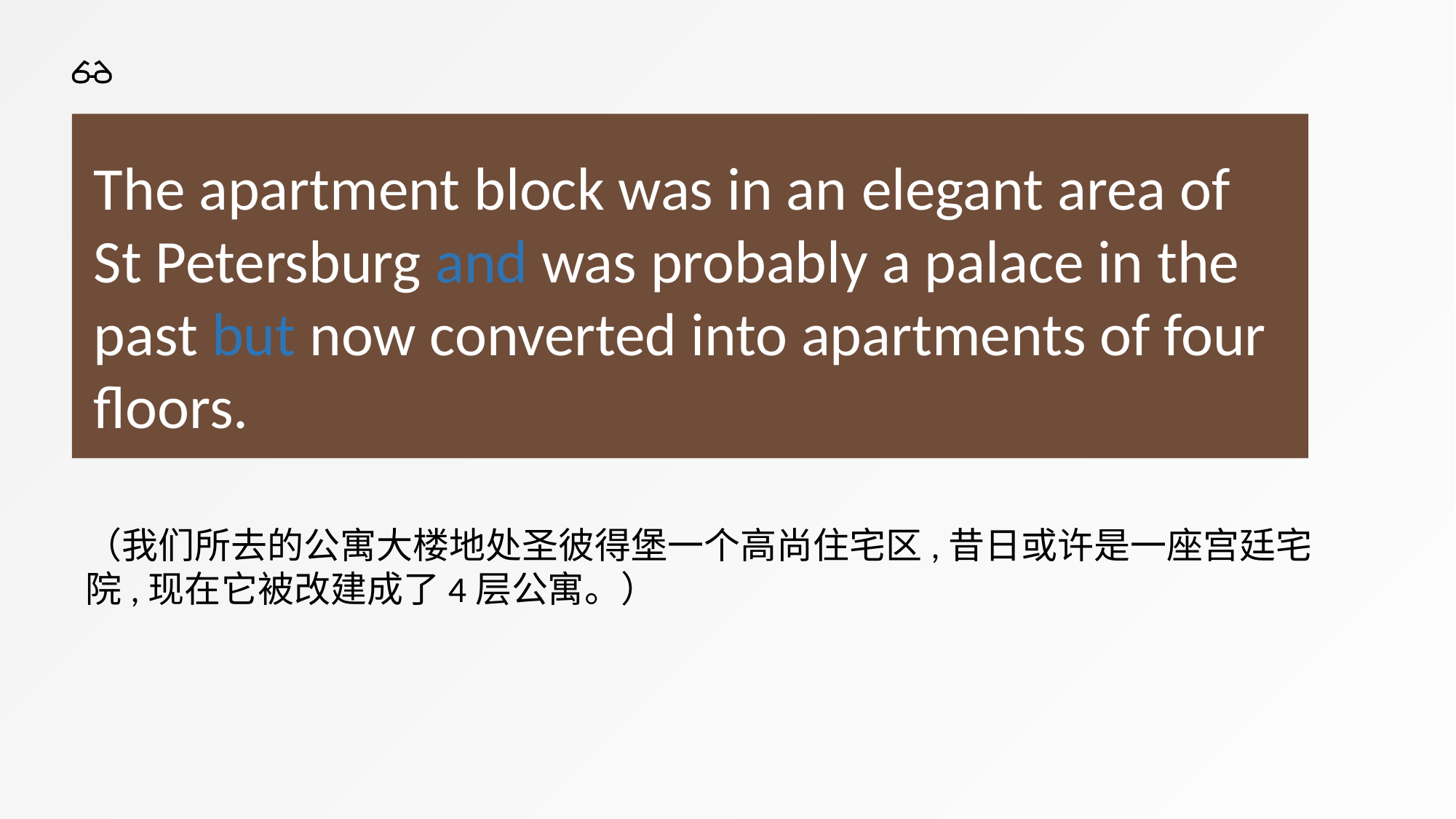

The apartment block was in an elegant area of St Petersburg and was probably a palace in the past but now converted into apartments of four floors.
（我们所去的公寓大楼地处圣彼得堡一个高尚住宅区,昔日或许是一座宫廷宅院,现在它被改建成了4层公寓。）